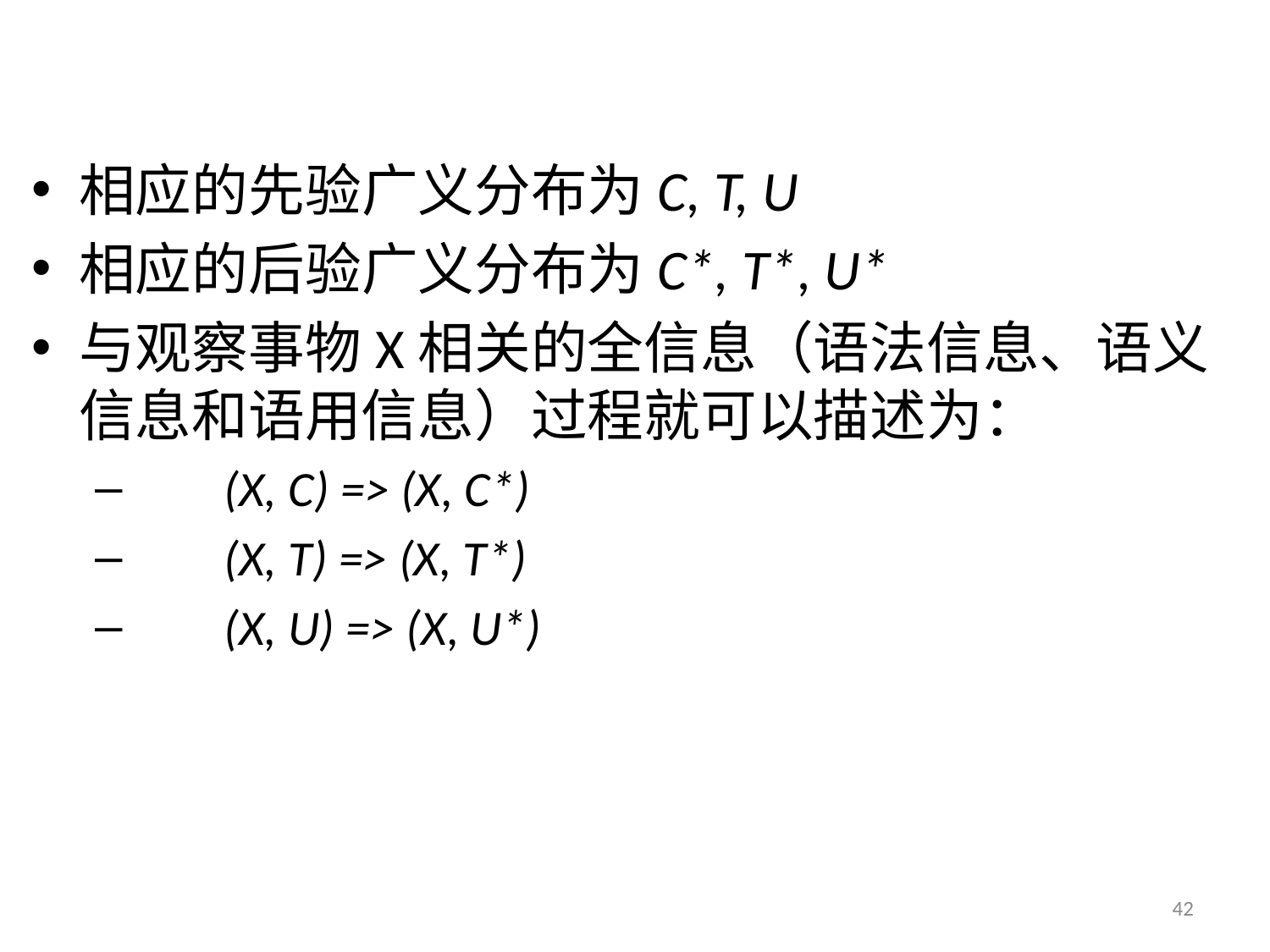

相应的先验广义分布为C, T, U
相应的后验广义分布为C*, T*, U*
与观察事物X相关的全信息（语法信息、语义信息和语用信息）过程就可以描述为：
        (X, C) => (X, C*)
        (X, T) => (X, T*)
        (X, U) => (X, U*)

42